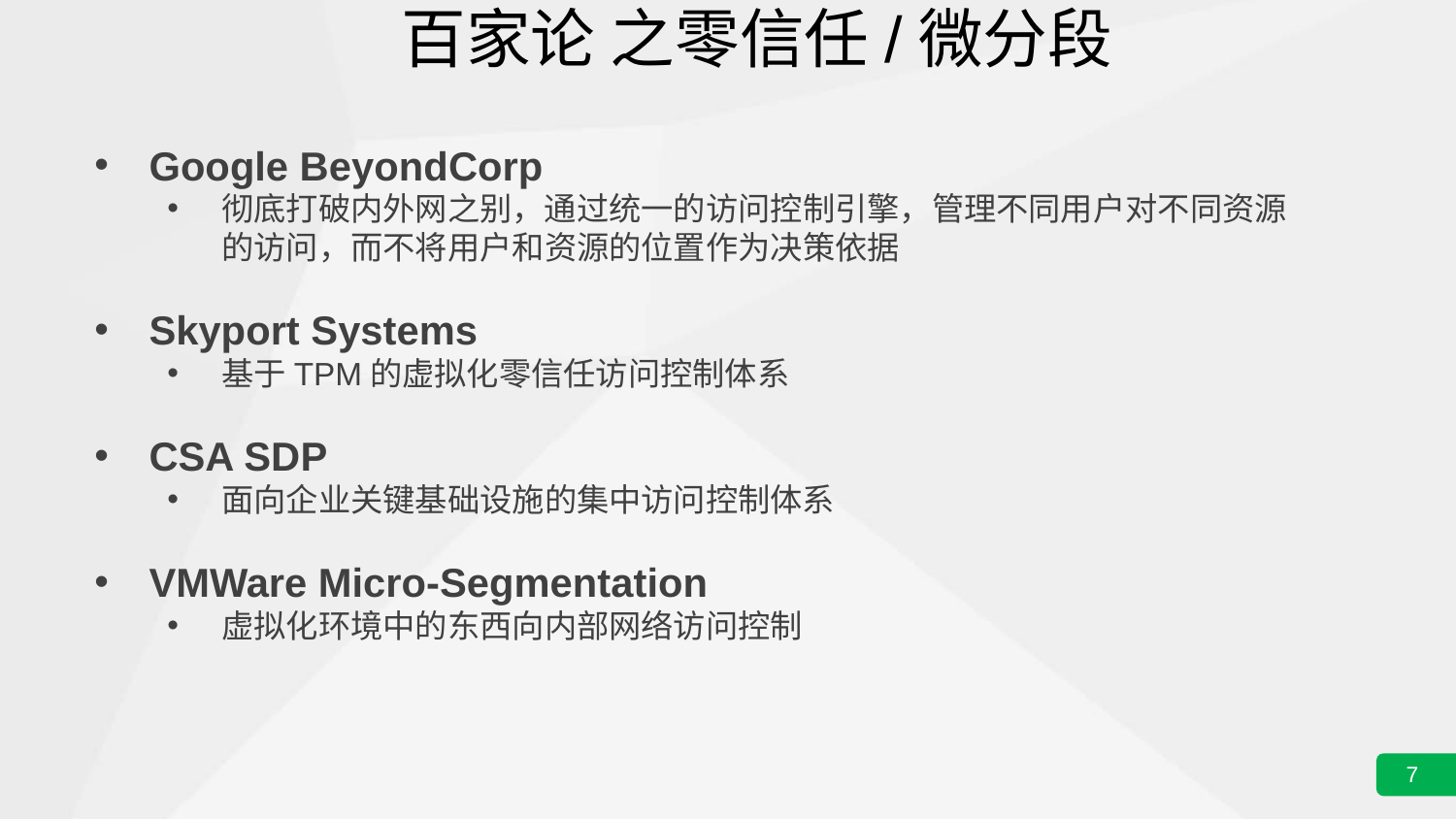

# 百家论 之零信任/微分段
Google BeyondCorp
彻底打破内外网之别，通过统一的访问控制引擎，管理不同用户对不同资源的访问，而不将用户和资源的位置作为决策依据

Skyport Systems
基于TPM的虚拟化零信任访问控制体系

CSA SDP
面向企业关键基础设施的集中访问控制体系

VMWare Micro-Segmentation
虚拟化环境中的东西向内部网络访问控制